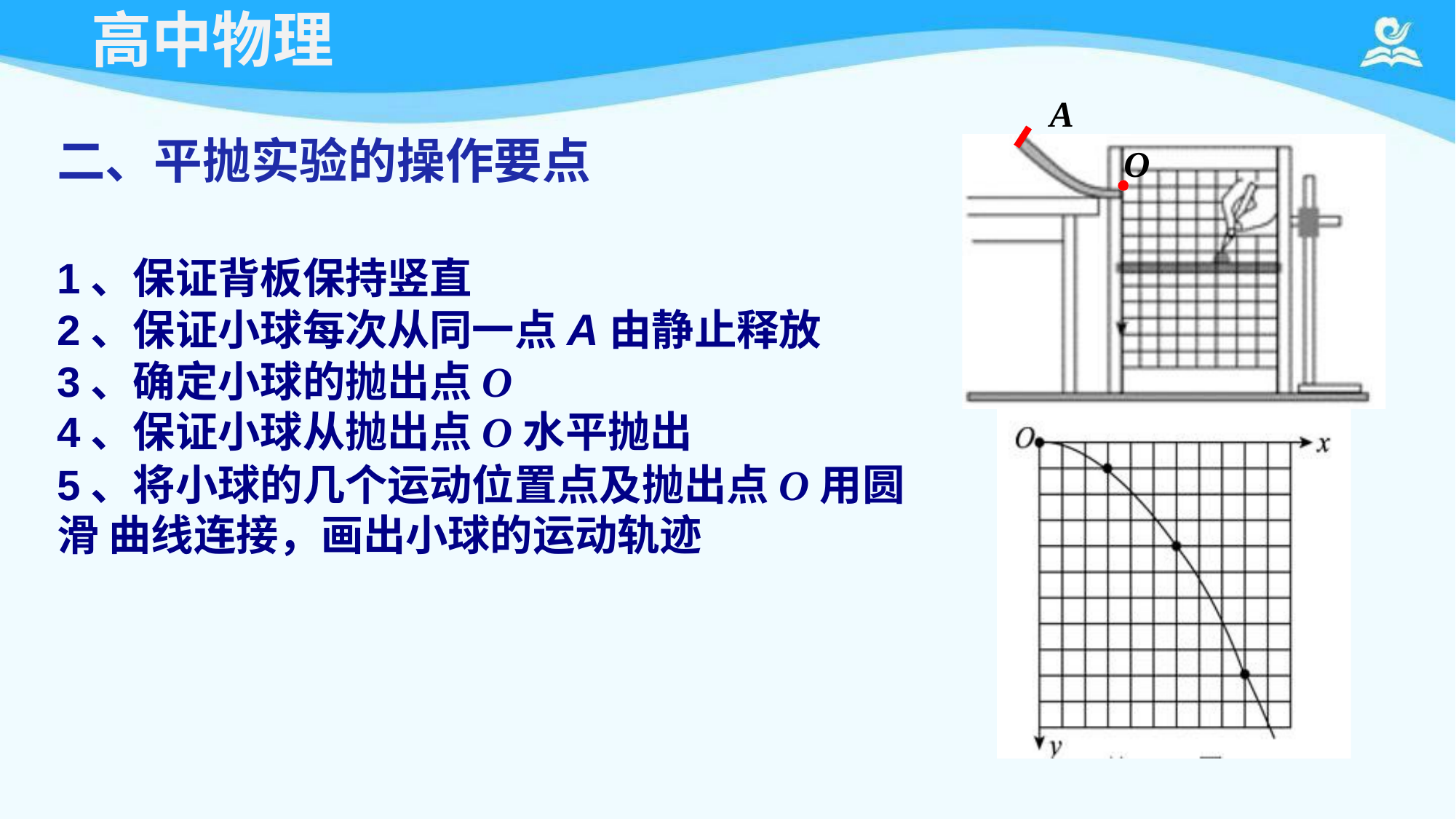

# 高中物理
A

二、平抛实验的操作要点

O

1、保证背板保持竖直
2、保证小球每次从同一点A由静止释放
3、确定小球的抛出点O
4、保证小球从抛出点O水平抛出
5、将小球的几个运动位置点及抛出点O用圆滑 曲线连接，画出小球的运动轨迹